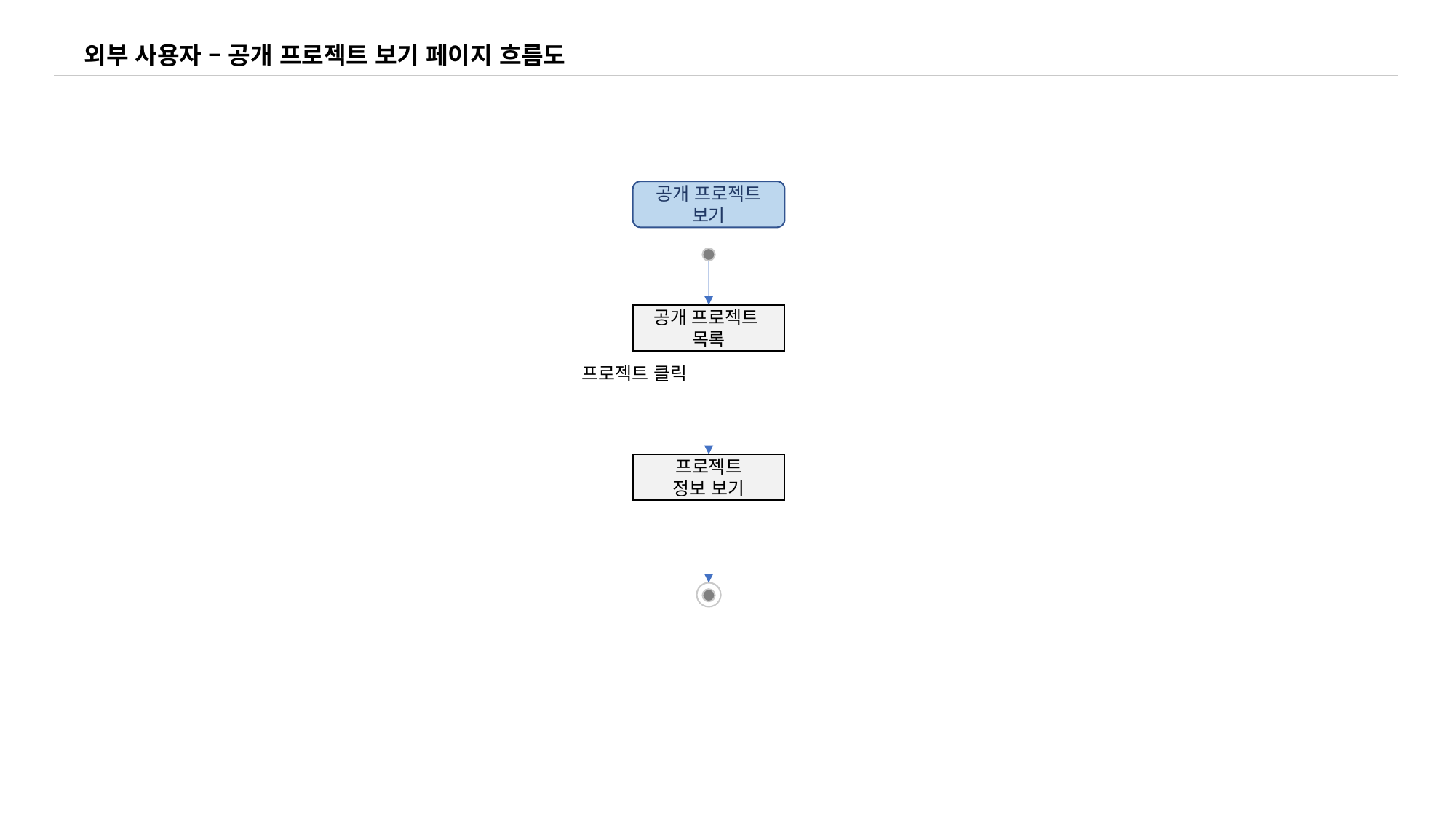

외부 사용자 – 공개 프로젝트 보기 페이지 흐름도
공개 프로젝트 보기

공개 프로젝트
목록
프로젝트 클릭
프로젝트
정보 보기